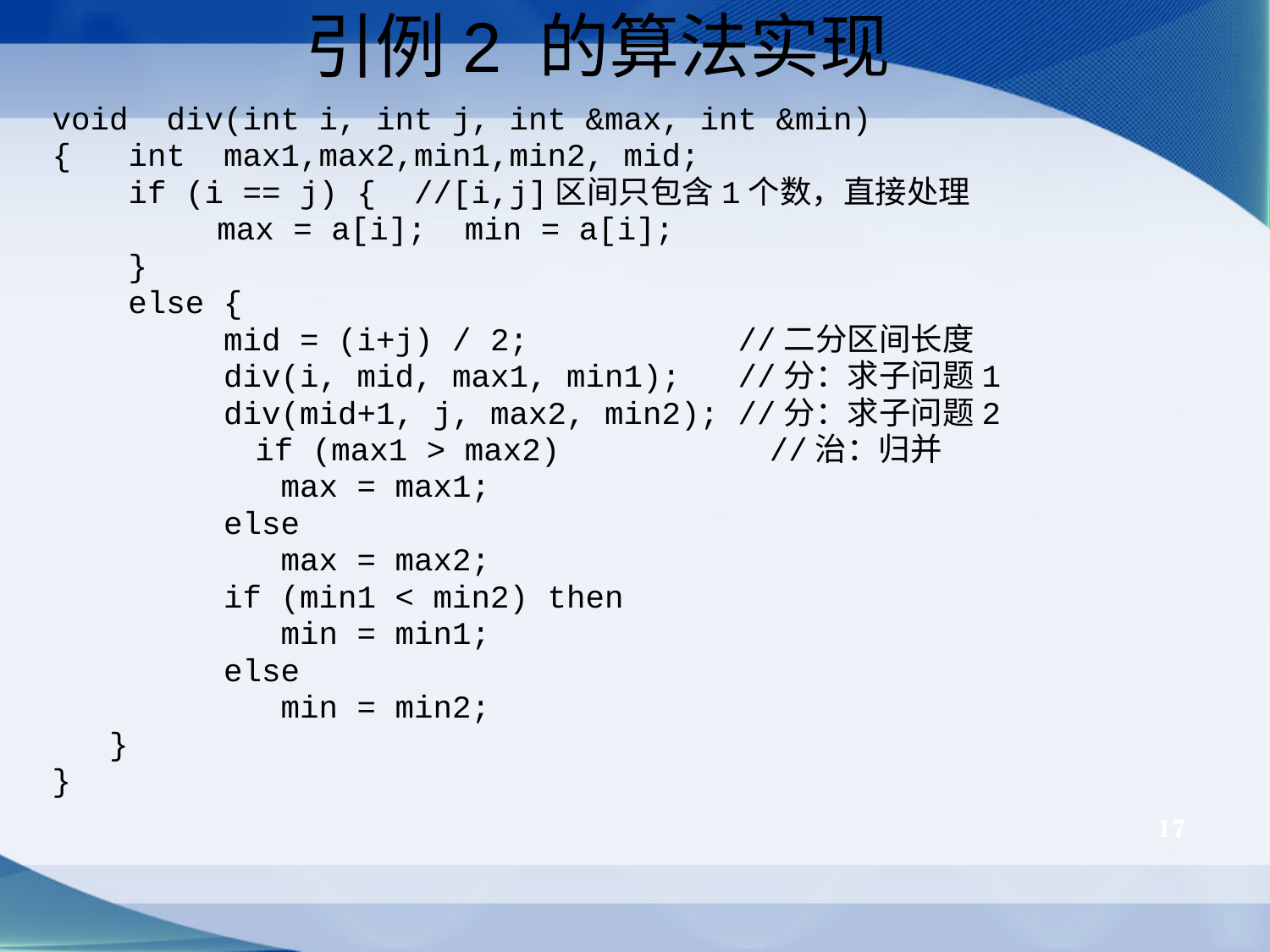

# 引例2 的算法实现
void  div(int i, int j, int &max, int &min)
{   int  max1,max2,min1,min2, mid;
    if (i == j) {  //[i,j]区间只包含1个数，直接处理
    	max = a[i];  min = a[i];
    }
	  else {
         mid = (i+j) / 2;           //二分区间长度
         div(i, mid, max1, min1);   //分：求子问题1
         div(mid+1, j, max2, min2); //分：求子问题2
 		  if (max1 > max2)           //治：归并
            max = max1;
         else
            max = max2;
         if (min1 < min2) then
            min = min1;
         else
            min = min2;
   }
}

17